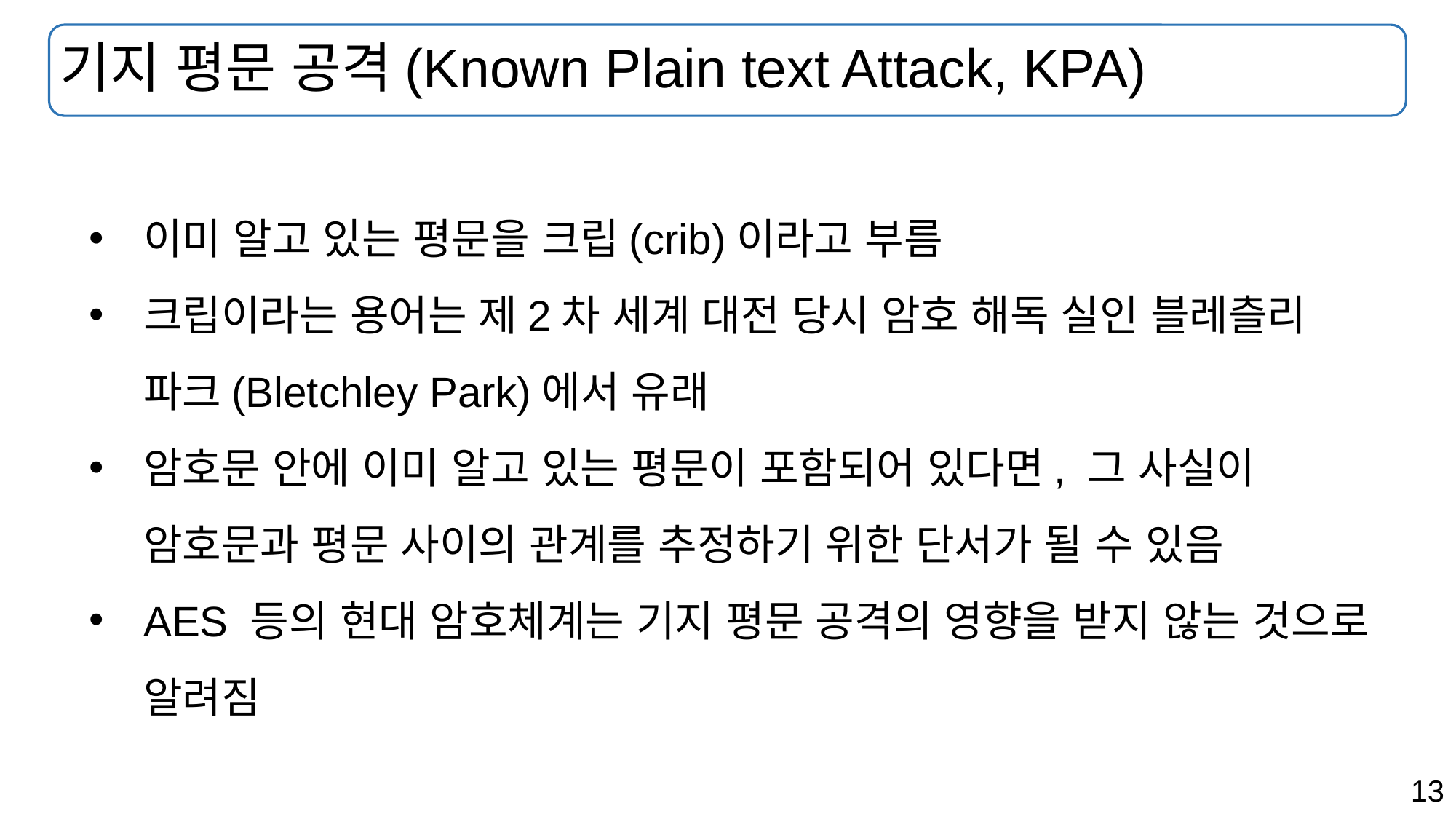

# 기지 평문 공격(Known Plain text Attack, KPA)
이미 알고 있는 평문을 크립(crib)이라고 부름
크립이라는 용어는 제2차 세계 대전 당시 암호 해독 실인 블레츨리 파크(Bletchley Park)에서 유래
암호문 안에 이미 알고 있는 평문이 포함되어 있다면, 그 사실이 암호문과 평문 사이의 관계를 추정하기 위한 단서가 될 수 있음
AES 등의 현대 암호체계는 기지 평문 공격의 영향을 받지 않는 것으로 알려짐